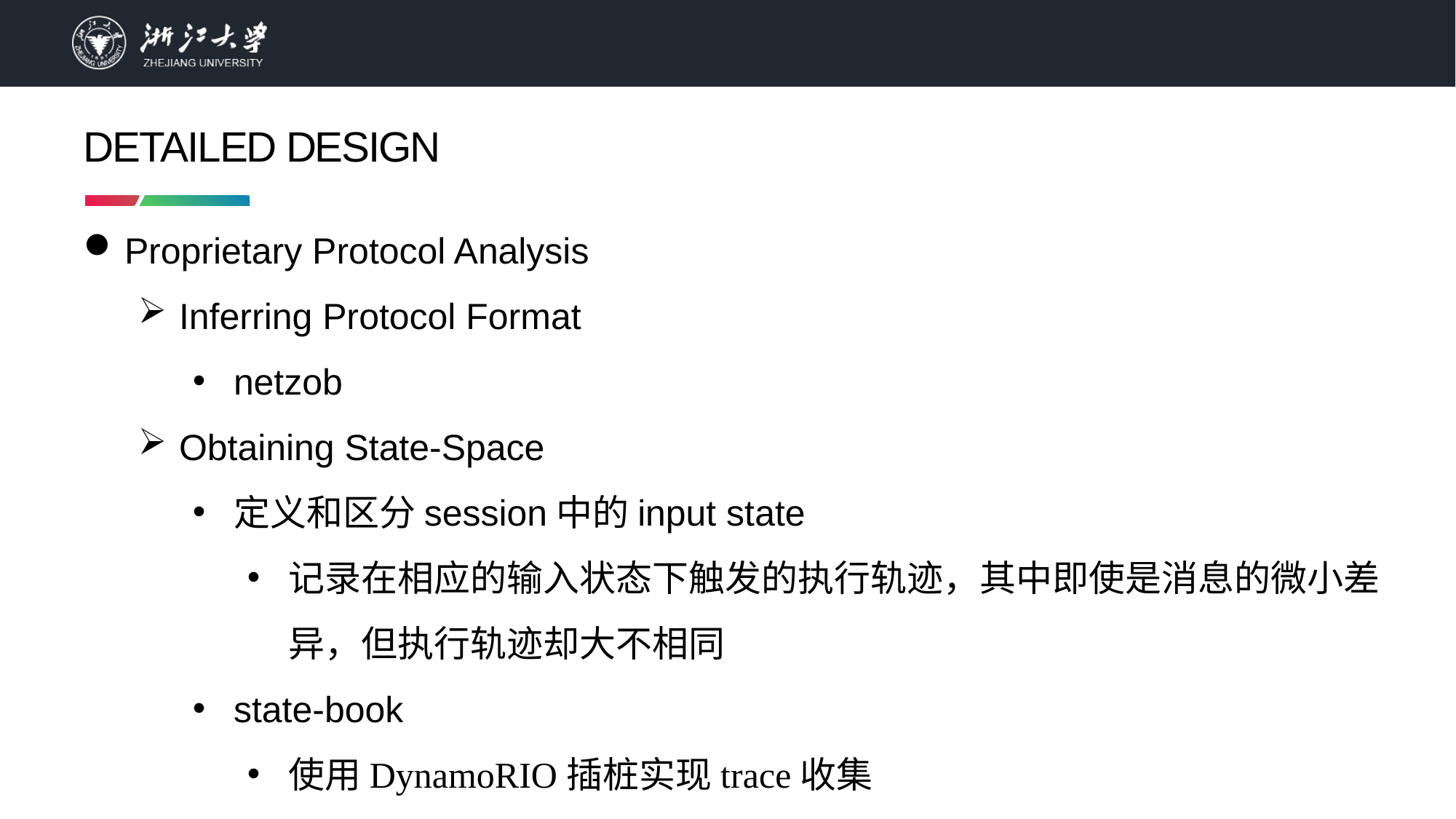

# DETAILED DESIGN
Proprietary Protocol Analysis
Inferring Protocol Format
netzob
Obtaining State-Space
定义和区分session中的input state
记录在相应的输入状态下触发的执行轨迹，其中即使是消息的微小差异，但执行轨迹却大不相同
state-book
使用DynamoRIO插桩实现trace收集
25